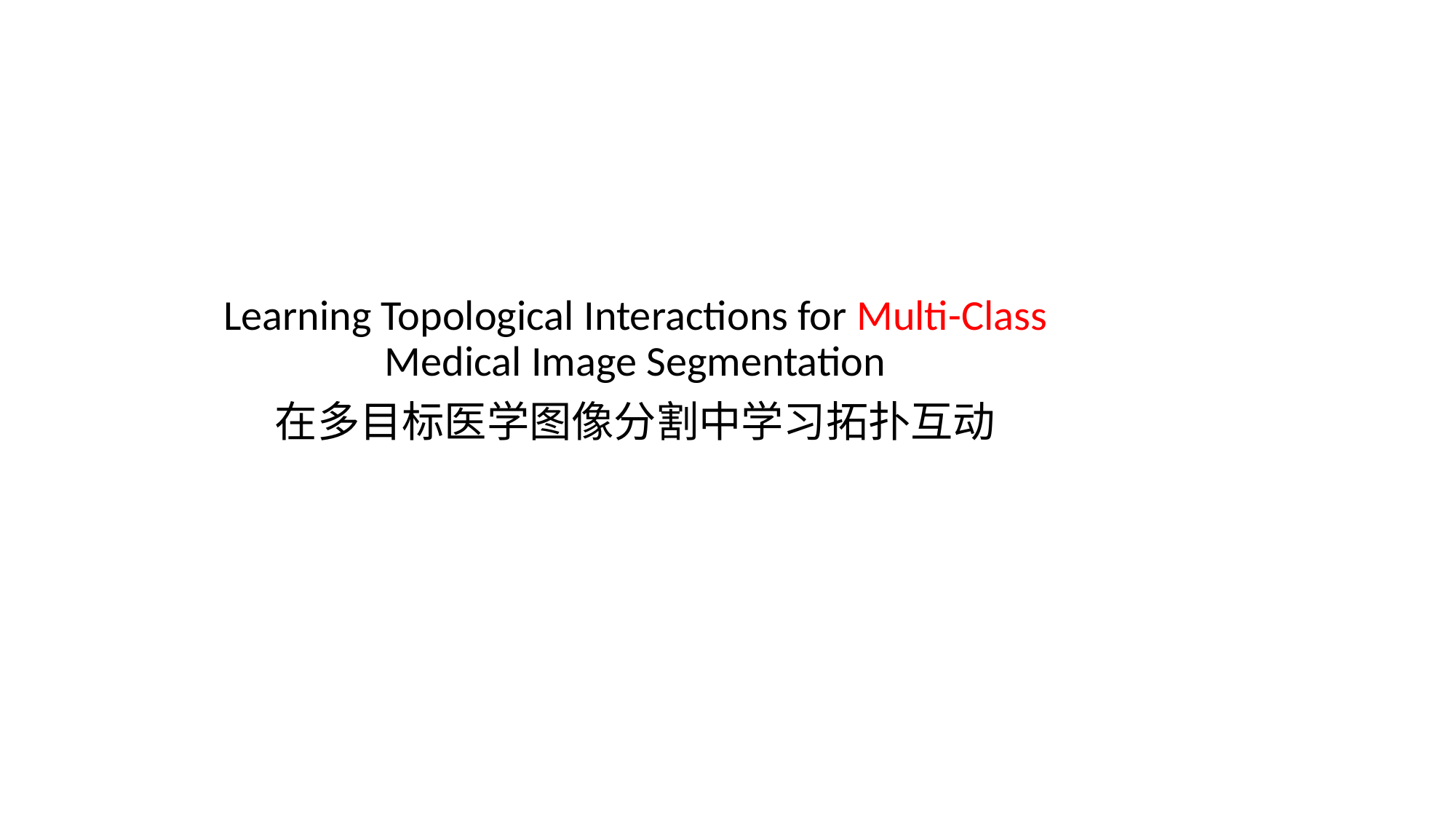

Learning Topological Interactions for Multi-Class
Medical Image Segmentation
在多目标医学图像分割中学习拓扑互动